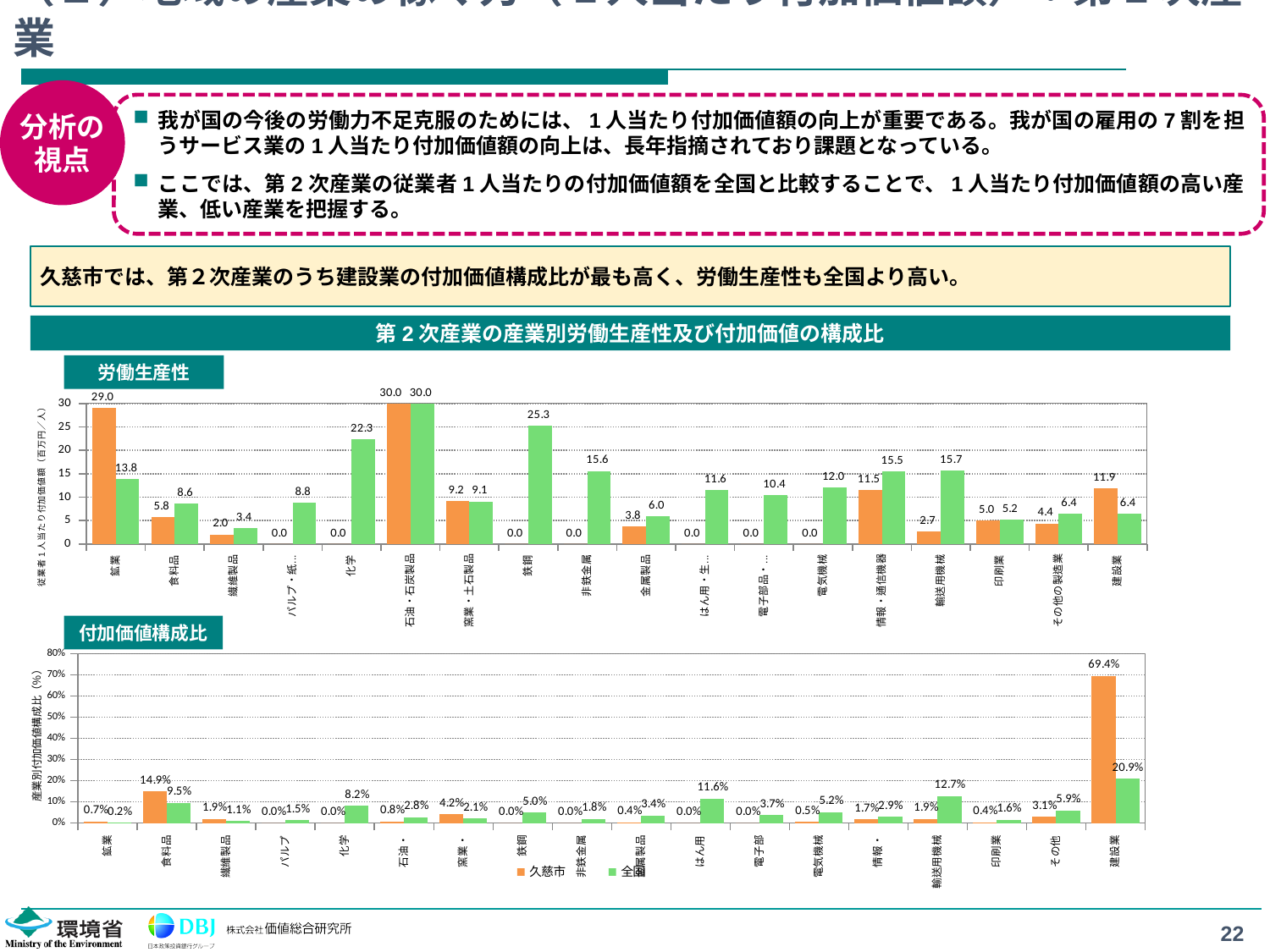

# （２）地域の産業の稼ぐ力（1人当たり付加価値額）：第2次産業
分析の
視点
我が国の今後の労働力不足克服のためには、1人当たり付加価値額の向上が重要である。我が国の雇用の7割を担うサービス業の1人当たり付加価値額の向上は、長年指摘されており課題となっている。
ここでは、第2次産業の従業者1人当たりの付加価値額を全国と比較することで、1人当たり付加価値額の高い産業、低い産業を把握する。
久慈市では、第２次産業のうち建設業の付加価値構成比が最も高く、労働生産性も全国より高い。
第2次産業の産業別労働生産性及び付加価値の構成比
労働生産性

### Chart

| Category | 久慈市 | 全国 |
|---|---|---|
| 鉱業 | 28.975449009367974 | 13.807918685065662 |
| 食料品 | 5.785153335368285 | 8.561469552293152 |
| 繊維製品 | 2.0396035982847103 | 3.4464007361602187 |
| パルプ・紙・紙加工品 | 0.0 | 8.768965763541638 |
| 化学 | 0.0 | 22.297276571972336 |
| 石油・石炭製品 | 30.0 | 30.0 |
| 窯業・土石製品 | 9.165362404096037 | 9.067631358704396 |
| 鉄鋼 | 0.0 | 25.289446542350035 |
| 非鉄金属 | 0.0 | 15.584301628005228 |
| 金属製品 | 3.7787436291958807 | 5.991730125493054 |
| はん用・生産用・業務用機械 | 0.0 | 11.563606165678381 |
| 電子部品・デバイス | 0.0 | 10.444026832544399 |
| 電気機械 | 0.0 | 12.007794169146907 |
| 情報・通信機器 | 11.540002326673553 | 15.524527236973155 |
| 輸送用機械 | 2.709072215942807 | 15.657428925990768 |
| 印刷業 | 5.036772608215816 | 5.195962049569895 |
| その他の製造業 | 4.355139176441296 | 6.394179203941591 |
| 建設業 | 11.902647810992347 | 6.44500429096941 |
付加価値構成比

### Chart

| Category | 久慈市 | 全国 |
|---|---|---|
| 鉱業 | 0.006925334868951438 | 0.0022486377347648396 |
| 食料品 | 0.14933312680888583 | 0.0948284896840001 |
| 繊維製品 | 0.01940963224521249 | 0.010751254610099488 |
| パルプ・紙・紙加工品 | 0.0 | 0.014720235672063915 |
| 化学 | 0.0 | 0.08221929279844185 |
| 石油・石炭製品 | 0.008452767491609973 | 0.027638139006307454 |
| 窯業・土石製品 | 0.04230219646430162 | 0.02063342570761863 |
| 鉄鋼 | 0.0 | 0.04993693434112267 |
| 非鉄金属 | 0.0 | 0.01827720954745223 |
| 金属製品 | 0.003685893908975556 | 0.03405181848060826 |
| はん用・生産用・業務用機械 | 0.0 | 0.11582908356961588 |
| 電子部品・デバイス | 0.0 | 0.03698203442540324 |
| 電気機械 | 0.005365328990596362 | 0.05177356488931136 |
| 情報・通信機器 | 0.017021943002056984 | 0.028574952571139744 |
| 輸送用機械 | 0.019013153054607265 | 0.12677711180520554 |
| 印刷業 | 0.004074204345093273 | 0.01647052281183807 |
| その他の製造業 | 0.03056578826082602 | 0.058951524532181374 |
| 建設業 | 0.6938506305588832 | 0.20933576781282529 |
22